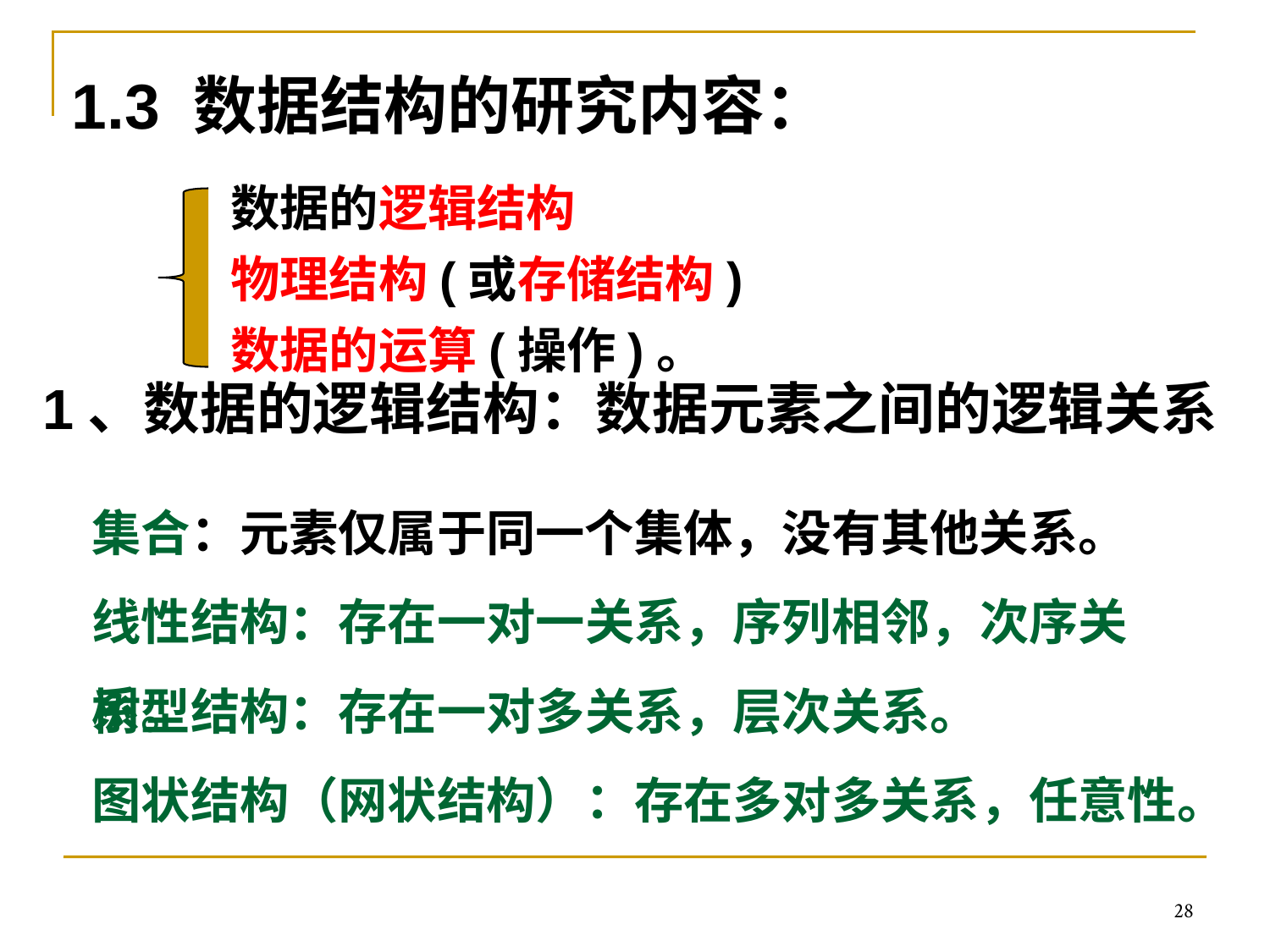

1.3 数据结构的研究内容：
数据的逻辑结构
物理结构(或存储结构)
数据的运算(操作)。

1、数据的逻辑结构：数据元素之间的逻辑关系

集合：元素仅属于同一个集体，没有其他关系。
线性结构：存在一对一关系，序列相邻，次序关系。
树型结构：存在一对多关系，层次关系。
图状结构（网状结构）：存在多对多关系，任意性。
28